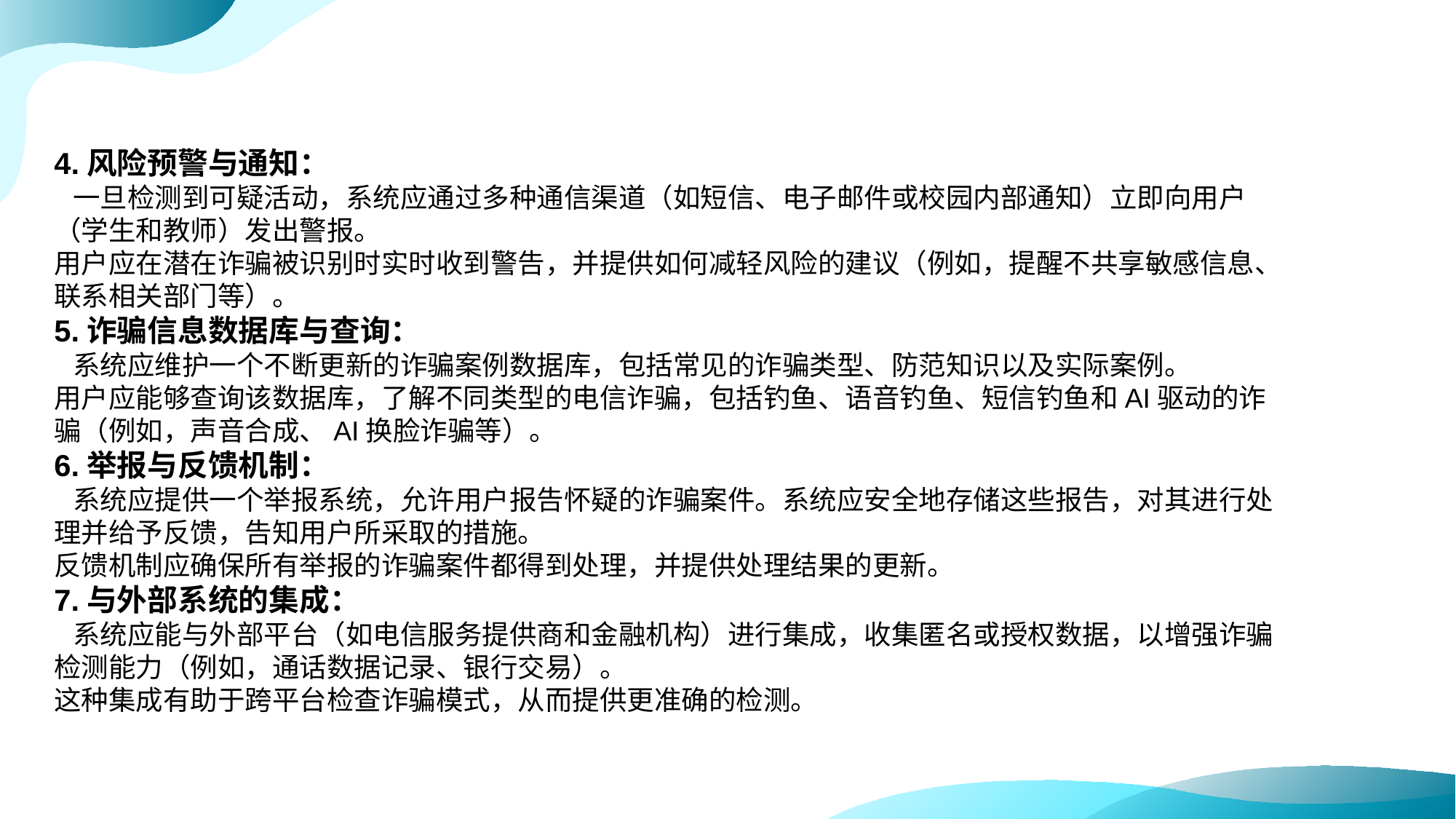

4.风险预警与通知：
  一旦检测到可疑活动，系统应通过多种通信渠道（如短信、电子邮件或校园内部通知）立即向用户（学生和教师）发出警报。
用户应在潜在诈骗被识别时实时收到警告，并提供如何减轻风险的建议（例如，提醒不共享敏感信息、联系相关部门等）。
5.诈骗信息数据库与查询：
  系统应维护一个不断更新的诈骗案例数据库，包括常见的诈骗类型、防范知识以及实际案例。
用户应能够查询该数据库，了解不同类型的电信诈骗，包括钓鱼、语音钓鱼、短信钓鱼和AI驱动的诈骗（例如，声音合成、AI换脸诈骗等）。
6.举报与反馈机制：
  系统应提供一个举报系统，允许用户报告怀疑的诈骗案件。系统应安全地存储这些报告，对其进行处理并给予反馈，告知用户所采取的措施。
反馈机制应确保所有举报的诈骗案件都得到处理，并提供处理结果的更新。
7.与外部系统的集成：
  系统应能与外部平台（如电信服务提供商和金融机构）进行集成，收集匿名或授权数据，以增强诈骗检测能力（例如，通话数据记录、银行交易）。
这种集成有助于跨平台检查诈骗模式，从而提供更准确的检测。